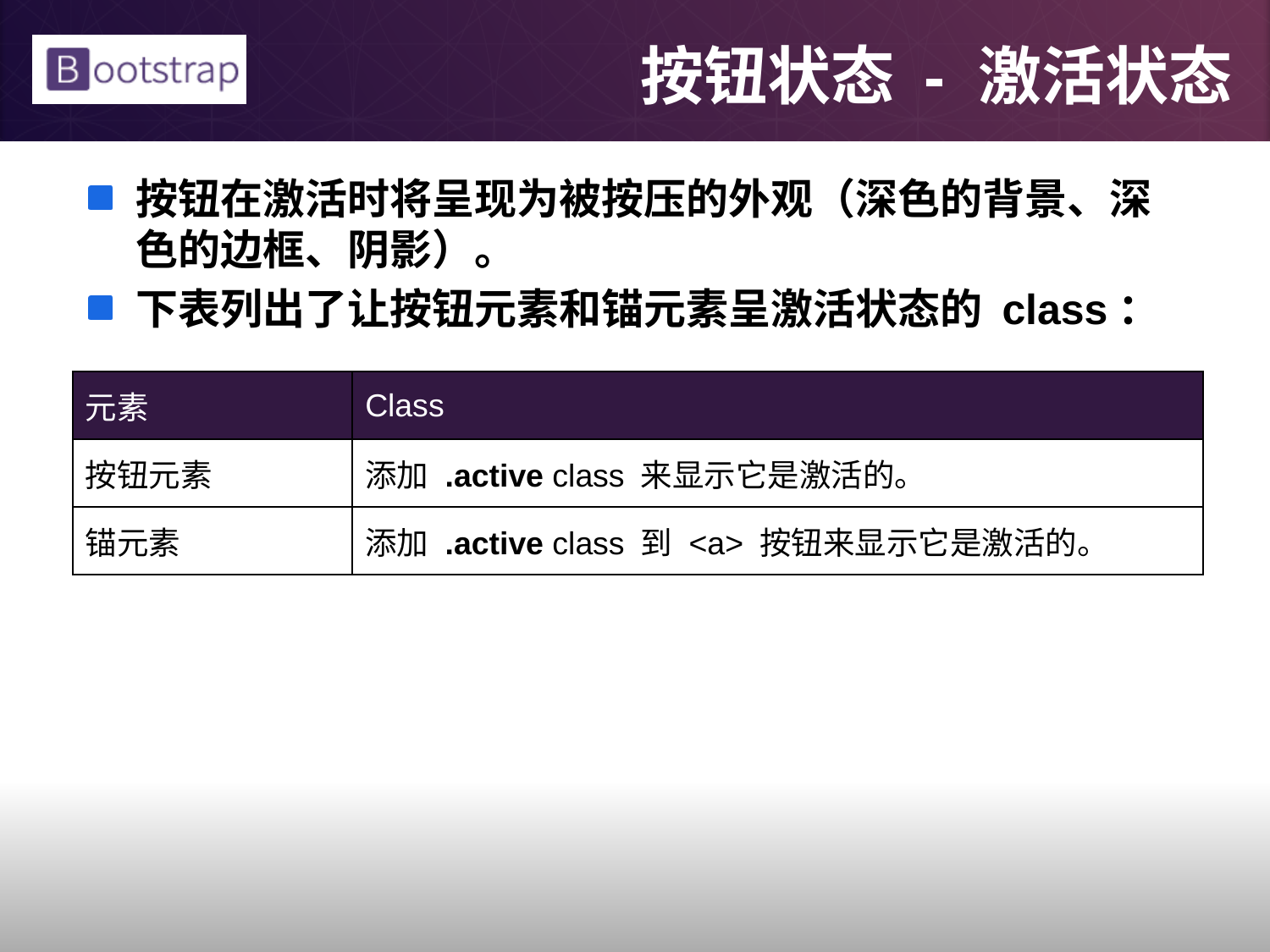

# 按钮状态 - 激活状态
按钮在激活时将呈现为被按压的外观（深色的背景、深色的边框、阴影）。
下表列出了让按钮元素和锚元素呈激活状态的 class：
| 元素 | Class |
| --- | --- |
| 按钮元素 | 添加 .active class 来显示它是激活的。 |
| 锚元素 | 添加 .active class 到 <a> 按钮来显示它是激活的。 |